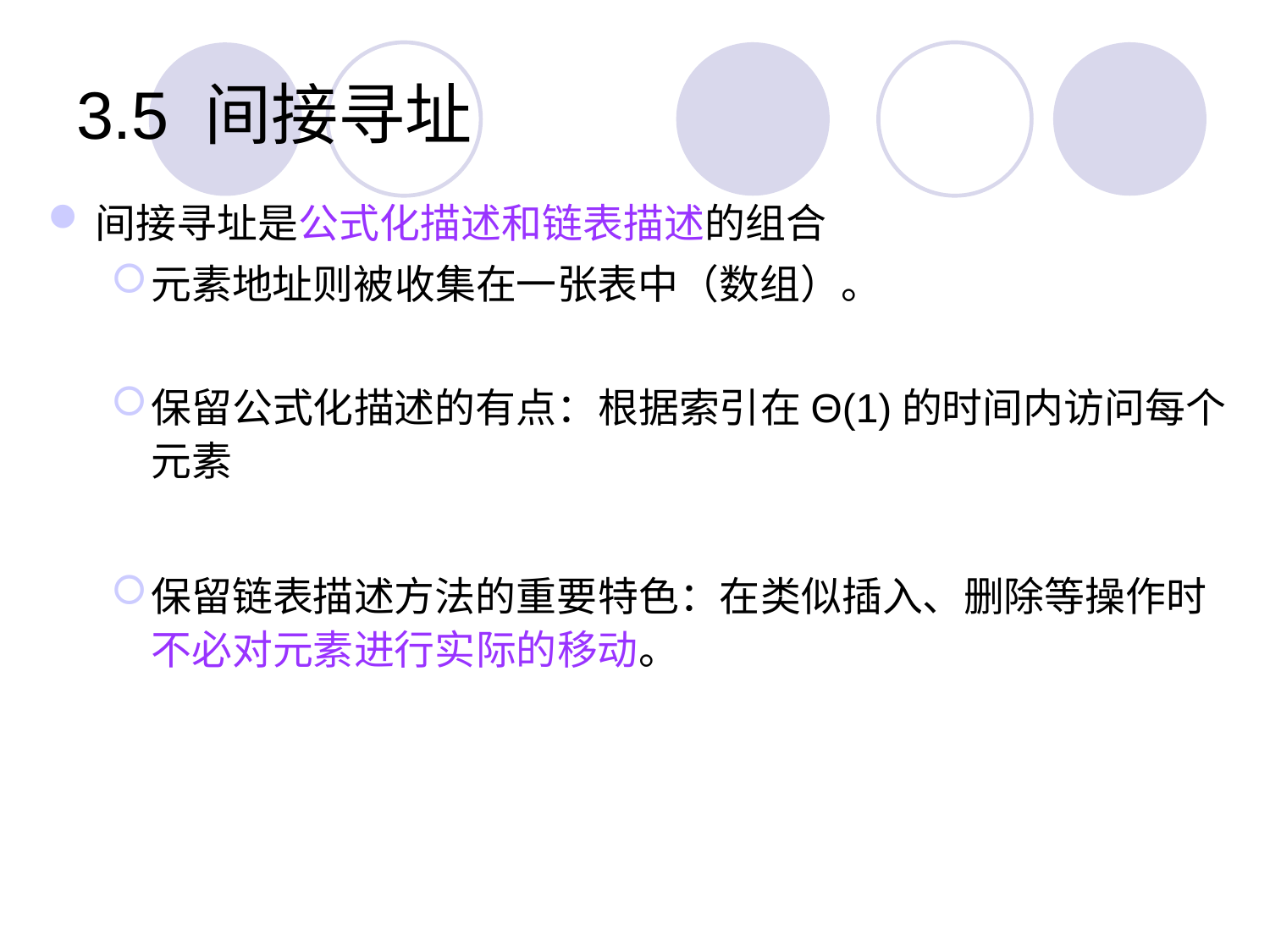

# 3.5 间接寻址
间接寻址是公式化描述和链表描述的组合
元素地址则被收集在一张表中（数组）。

保留公式化描述的有点：根据索引在Θ(1)的时间内访问每个元素

保留链表描述方法的重要特色：在类似插入、删除等操作时不必对元素进行实际的移动。

45